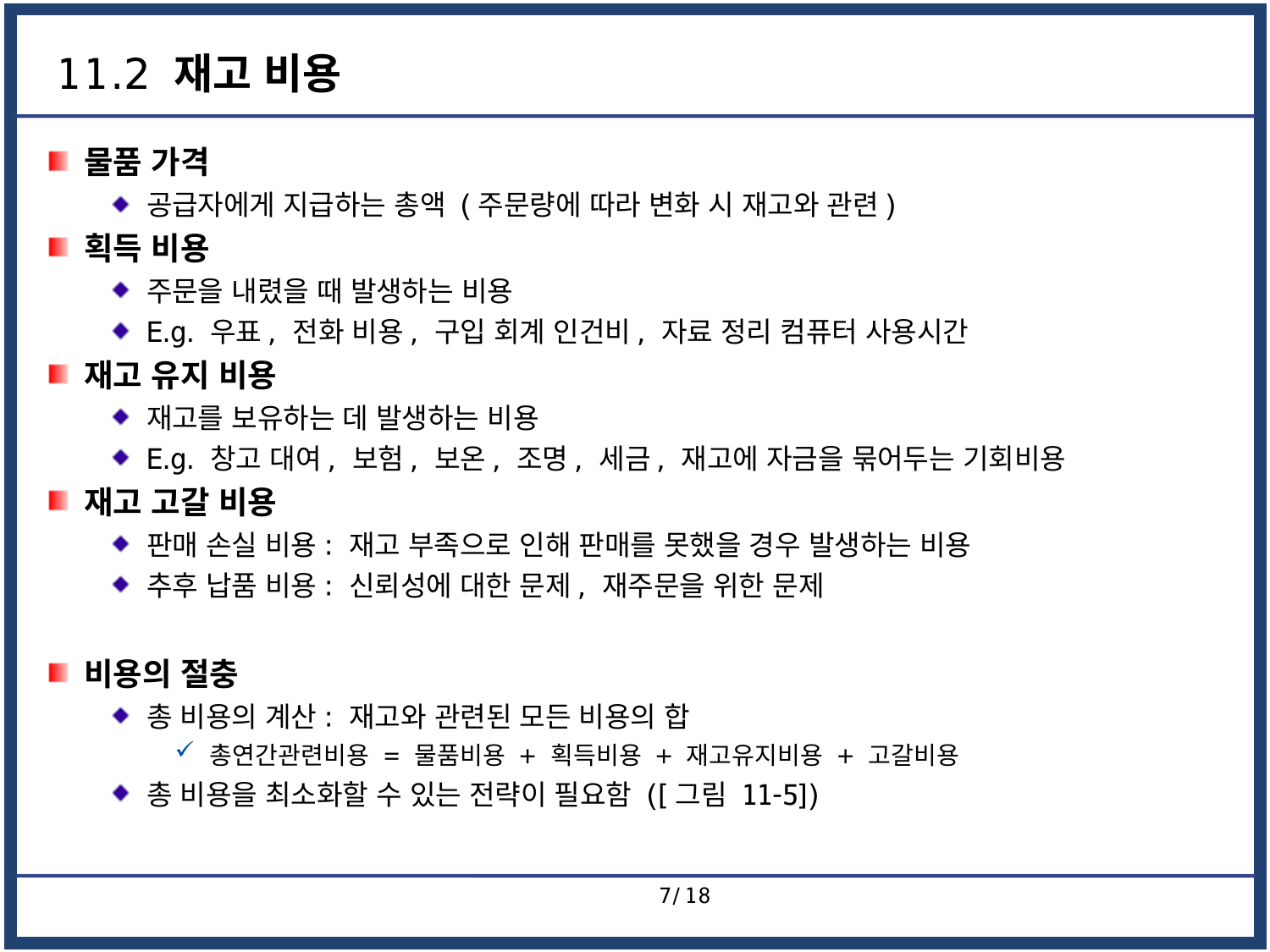

# 11.2 재고 비용
물품 가격
공급자에게 지급하는 총액 (주문량에 따라 변화 시 재고와 관련)
획득 비용
주문을 내렸을 때 발생하는 비용
E.g. 우표, 전화 비용, 구입 회계 인건비, 자료 정리 컴퓨터 사용시간
재고 유지 비용
재고를 보유하는 데 발생하는 비용
E.g. 창고 대여, 보험, 보온, 조명, 세금, 재고에 자금을 묶어두는 기회비용
재고 고갈 비용
판매 손실 비용: 재고 부족으로 인해 판매를 못했을 경우 발생하는 비용
추후 납품 비용: 신뢰성에 대한 문제, 재주문을 위한 문제

비용의 절충
총 비용의 계산: 재고와 관련된 모든 비용의 합
총연간관련비용 = 물품비용 + 획득비용 + 재고유지비용 + 고갈비용
총 비용을 최소화할 수 있는 전략이 필요함 ([그림 11-5])